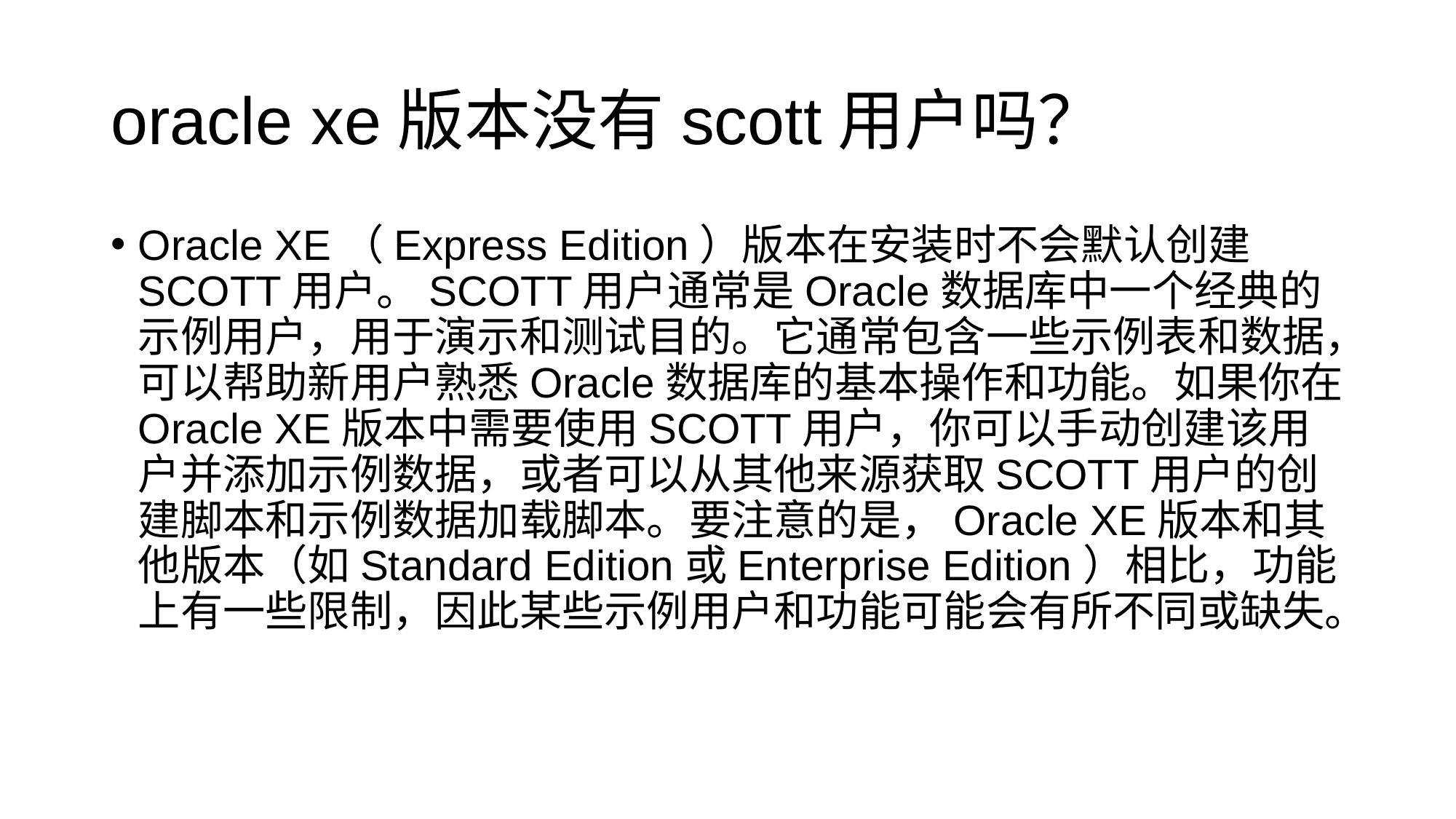

# oracle xe版本没有scott用户吗？
Oracle XE（Express Edition）版本在安装时不会默认创建SCOTT用户。SCOTT用户通常是Oracle数据库中一个经典的示例用户，用于演示和测试目的。它通常包含一些示例表和数据，可以帮助新用户熟悉Oracle数据库的基本操作和功能。如果你在Oracle XE版本中需要使用SCOTT用户，你可以手动创建该用户并添加示例数据，或者可以从其他来源获取SCOTT用户的创建脚本和示例数据加载脚本。要注意的是，Oracle XE版本和其他版本（如Standard Edition或Enterprise Edition）相比，功能上有一些限制，因此某些示例用户和功能可能会有所不同或缺失。